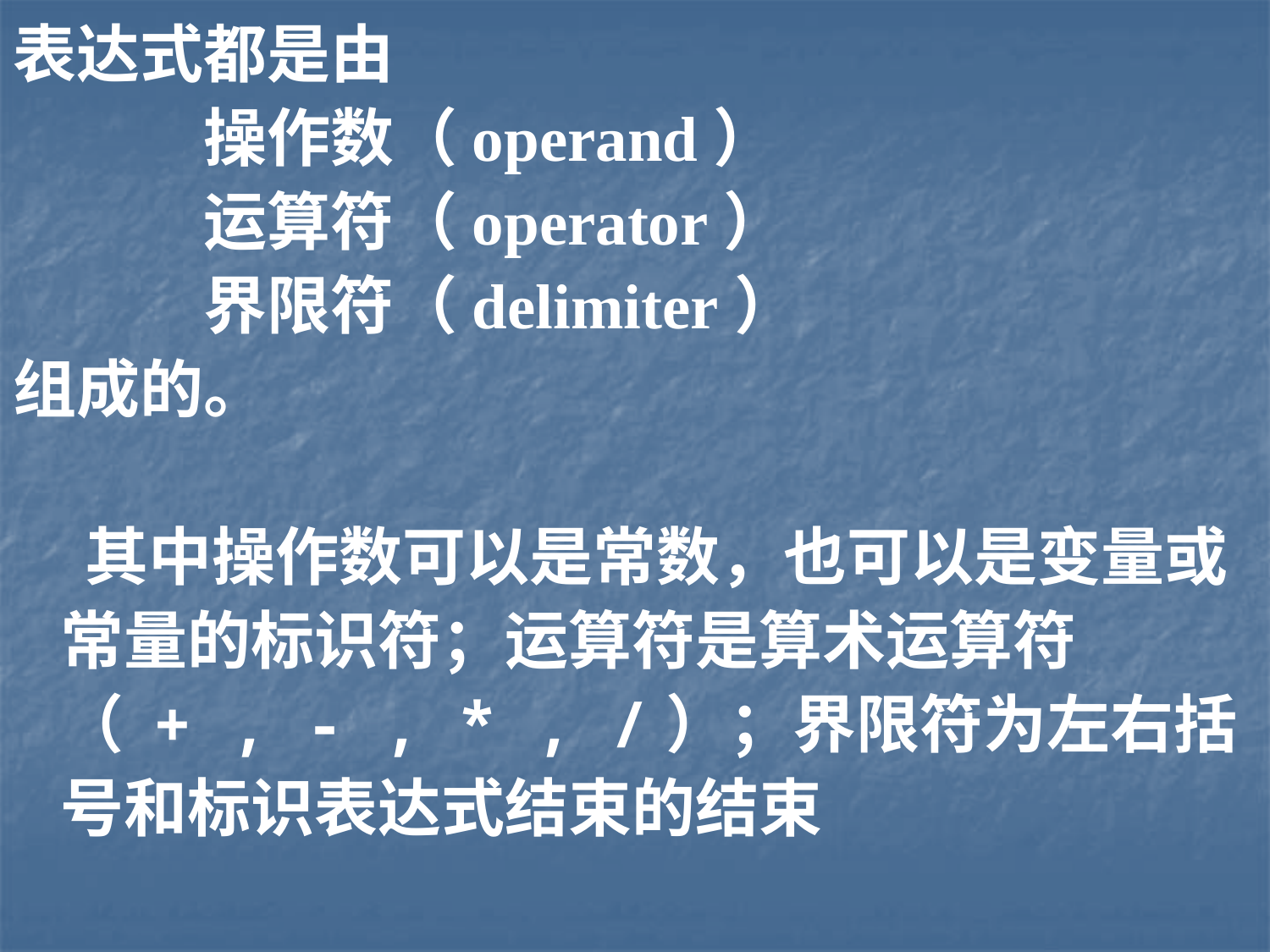

表达式都是由
操作数（operand）
运算符（operator）
界限符（delimiter）
组成的。

    其中操作数可以是常数，也可以是变量或常量的标识符；运算符是算术运算符（ + , - , * , / ）；界限符为左右括号和标识表达式结束的结束